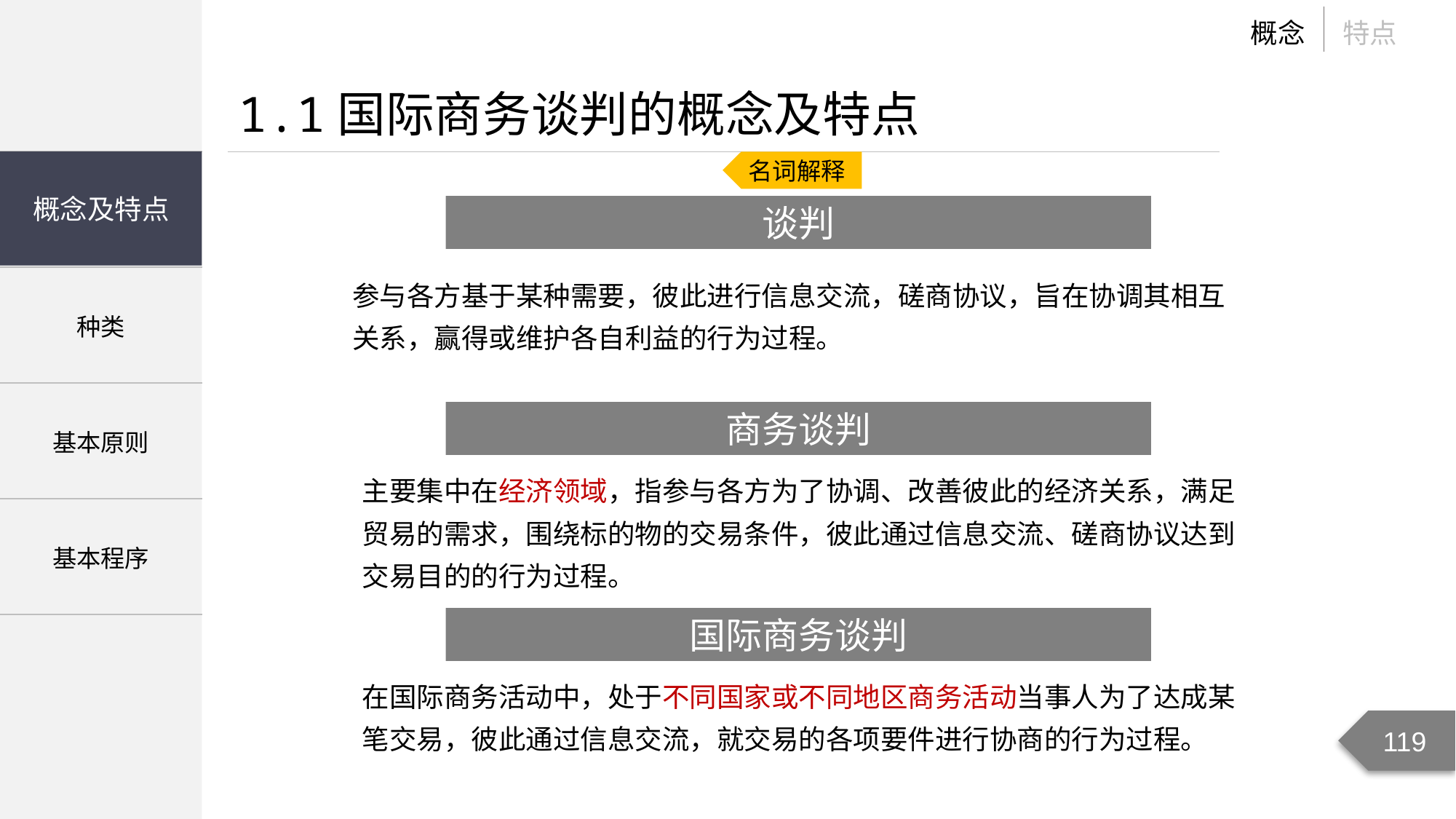

概念
特点
1.1国际商务谈判的概念及特点
|  |
| --- |
| 种类 |
| 基本原则 |
| 基本程序 |
概念及特点

名词解释
谈判
参与各方基于某种需要，彼此进行信息交流，磋商协议，旨在协调其相互关系，赢得或维护各自利益的行为过程。
商务谈判
主要集中在经济领域，指参与各方为了协调、改善彼此的经济关系，满足贸易的需求，围绕标的物的交易条件，彼此通过信息交流、磋商协议达到交易目的的行为过程。
国际商务谈判
在国际商务活动中，处于不同国家或不同地区商务活动当事人为了达成某笔交易，彼此通过信息交流，就交易的各项要件进行协商的行为过程。
119